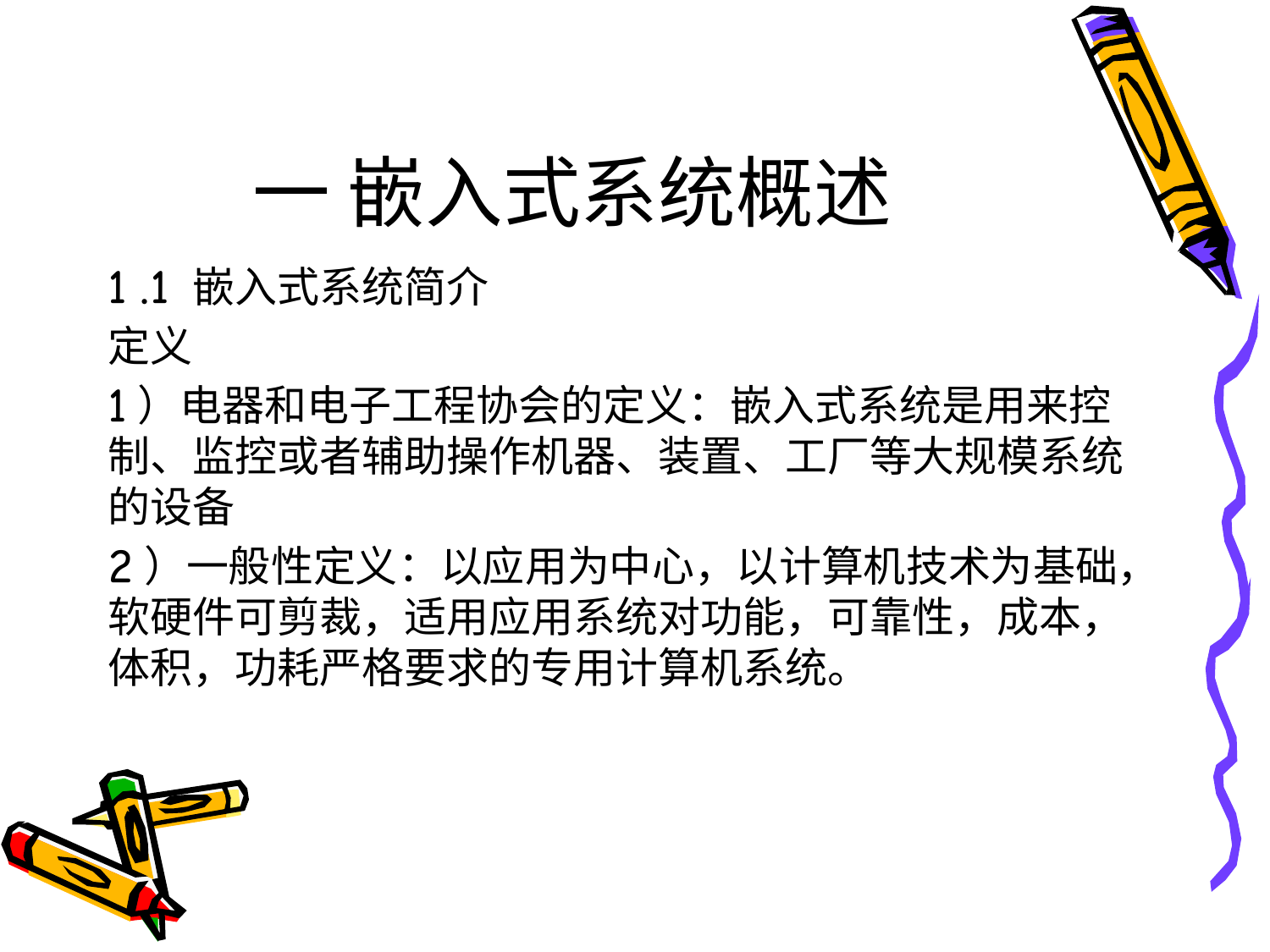

# 一 嵌入式系统概述
1 .1 嵌入式系统简介
定义
1）电器和电子工程协会的定义：嵌入式系统是用来控制、监控或者辅助操作机器、装置、工厂等大规模系统的设备
2）一般性定义：以应用为中心，以计算机技术为基础，软硬件可剪裁，适用应用系统对功能，可靠性，成本，体积，功耗严格要求的专用计算机系统。